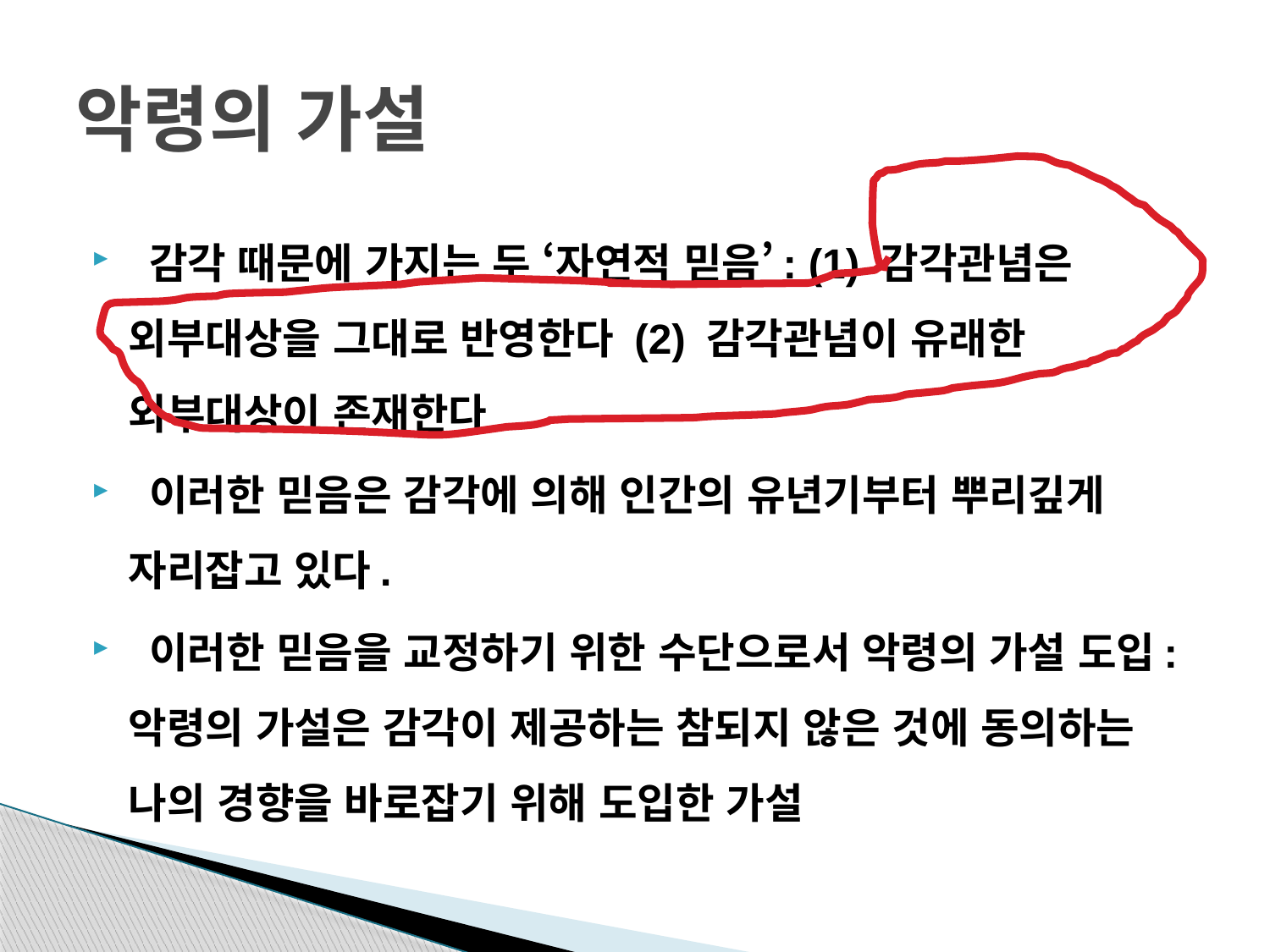

# 악령의 가설

 감각 때문에 가지는 두 ‘자연적 믿음’: (1) 감각관념은 외부대상을 그대로 반영한다 (2) 감각관념이 유래한 외부대상이 존재한다
 이러한 믿음은 감각에 의해 인간의 유년기부터 뿌리깊게 자리잡고 있다.
 이러한 믿음을 교정하기 위한 수단으로서 악령의 가설 도입: 악령의 가설은 감각이 제공하는 참되지 않은 것에 동의하는 나의 경향을 바로잡기 위해 도입한 가설